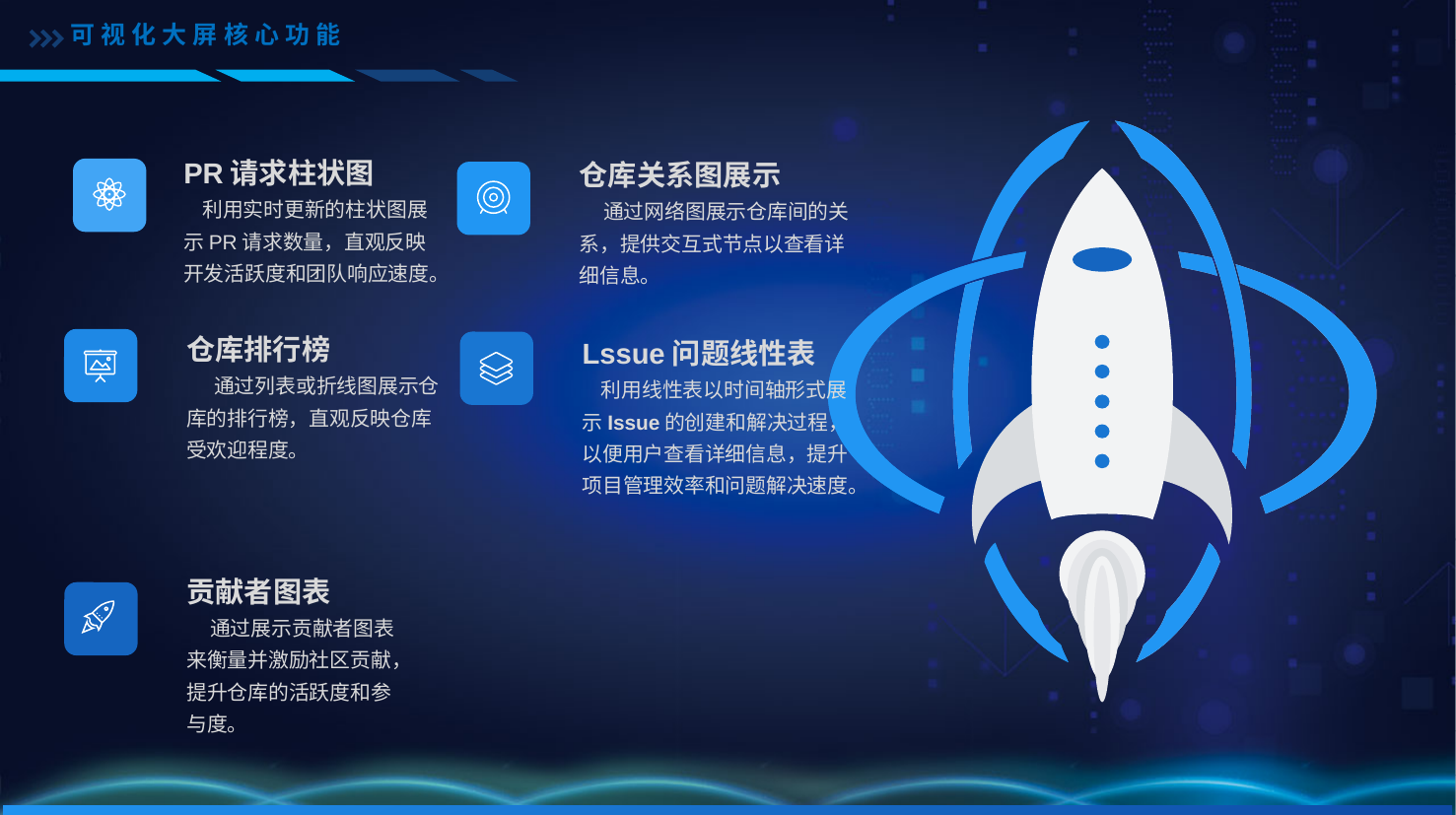

可视化大屏核心功能

PR请求柱状图
   利用实时更新的柱状图展示PR请求数量，直观反映开发活跃度和团队响应速度。

仓库关系图展示
      通过网络图展示仓库间的关系，提供交互式节点以查看详细信息。

仓库排行榜
       通过列表或折线图展示仓库的排行榜，直观反映仓库受欢迎程度。

Lssue问题线性表
   利用线性表以时间轴形式展示Issue的创建和解决过程，以便用户查看详细信息，提升项目管理效率和问题解决速度。

贡献者图表
    通过展示贡献者图表来衡量并激励社区贡献，提升仓库的活跃度和参与度。